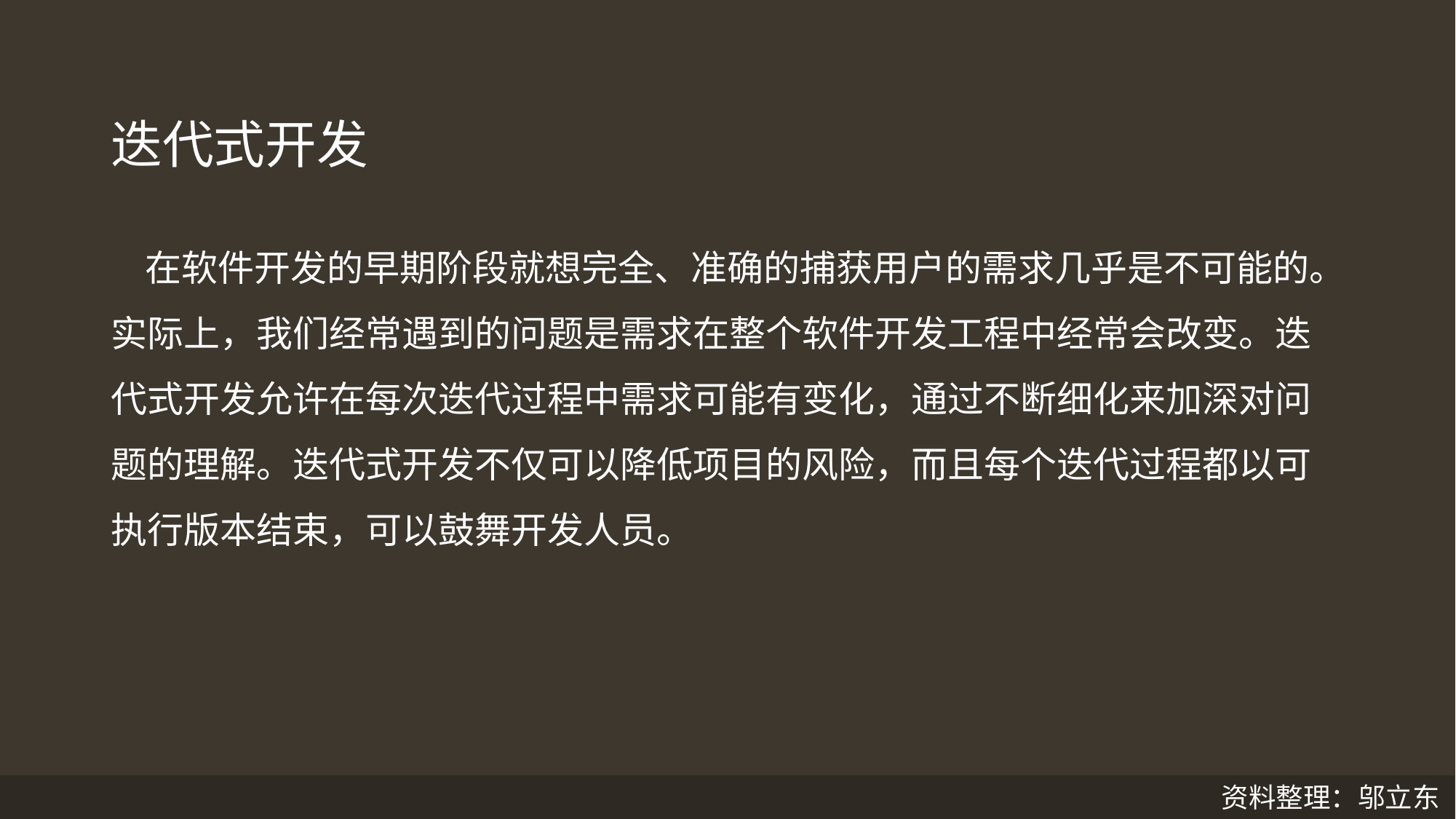

# 迭代式开发
    在软件开发的早期阶段就想完全、准确的捕获用户的需求几乎是不可能的。实际上，我们经常遇到的问题是需求在整个软件开发工程中经常会改变。迭代式开发允许在每次迭代过程中需求可能有变化，通过不断细化来加深对问题的理解。迭代式开发不仅可以降低项目的风险，而且每个迭代过程都以可执行版本结束，可以鼓舞开发人员。
资料整理：邬立东